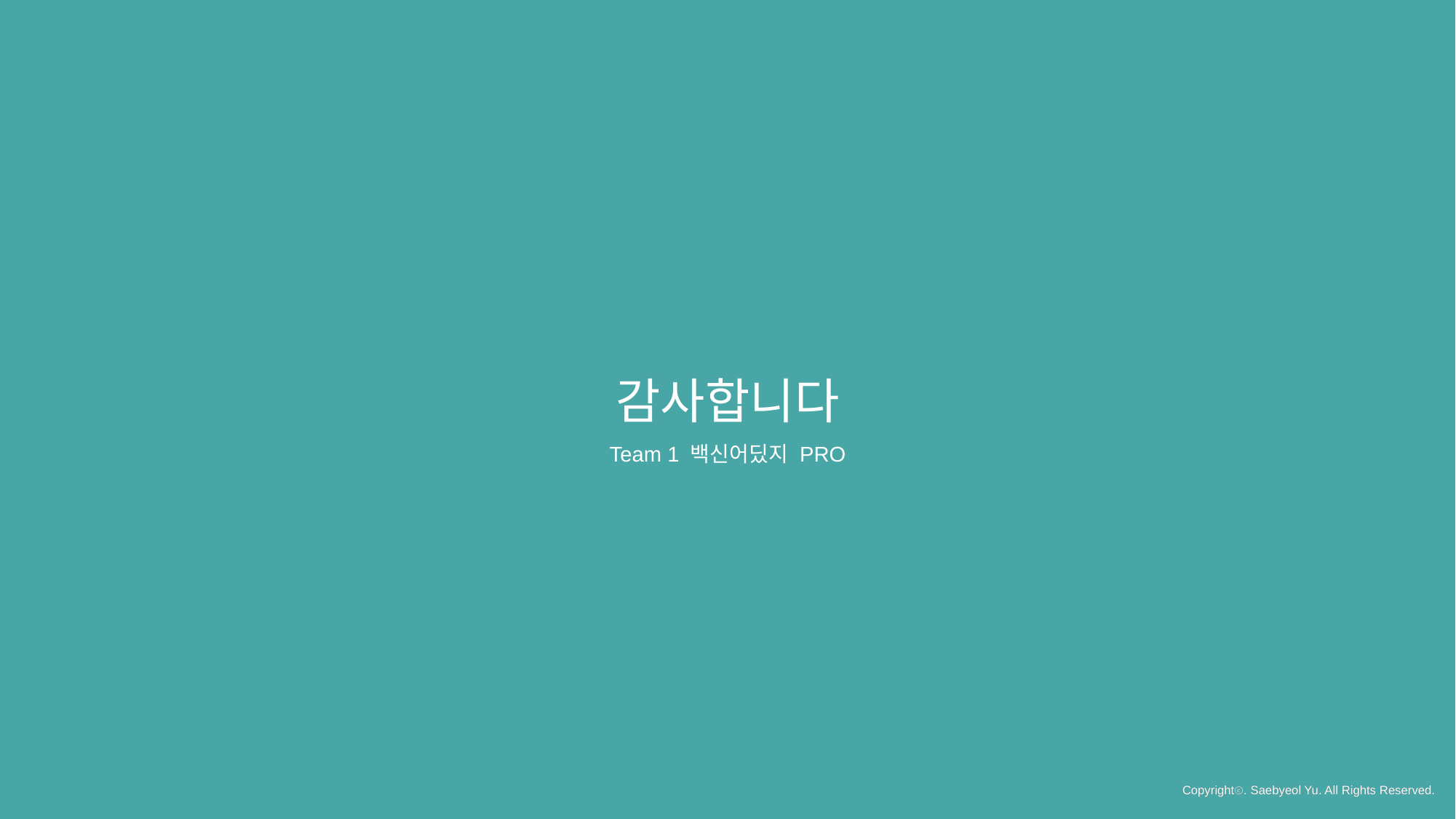

감사합니다
Team 1 백신어딨지 PRO
Copyrightⓒ. Saebyeol Yu. All Rights Reserved.